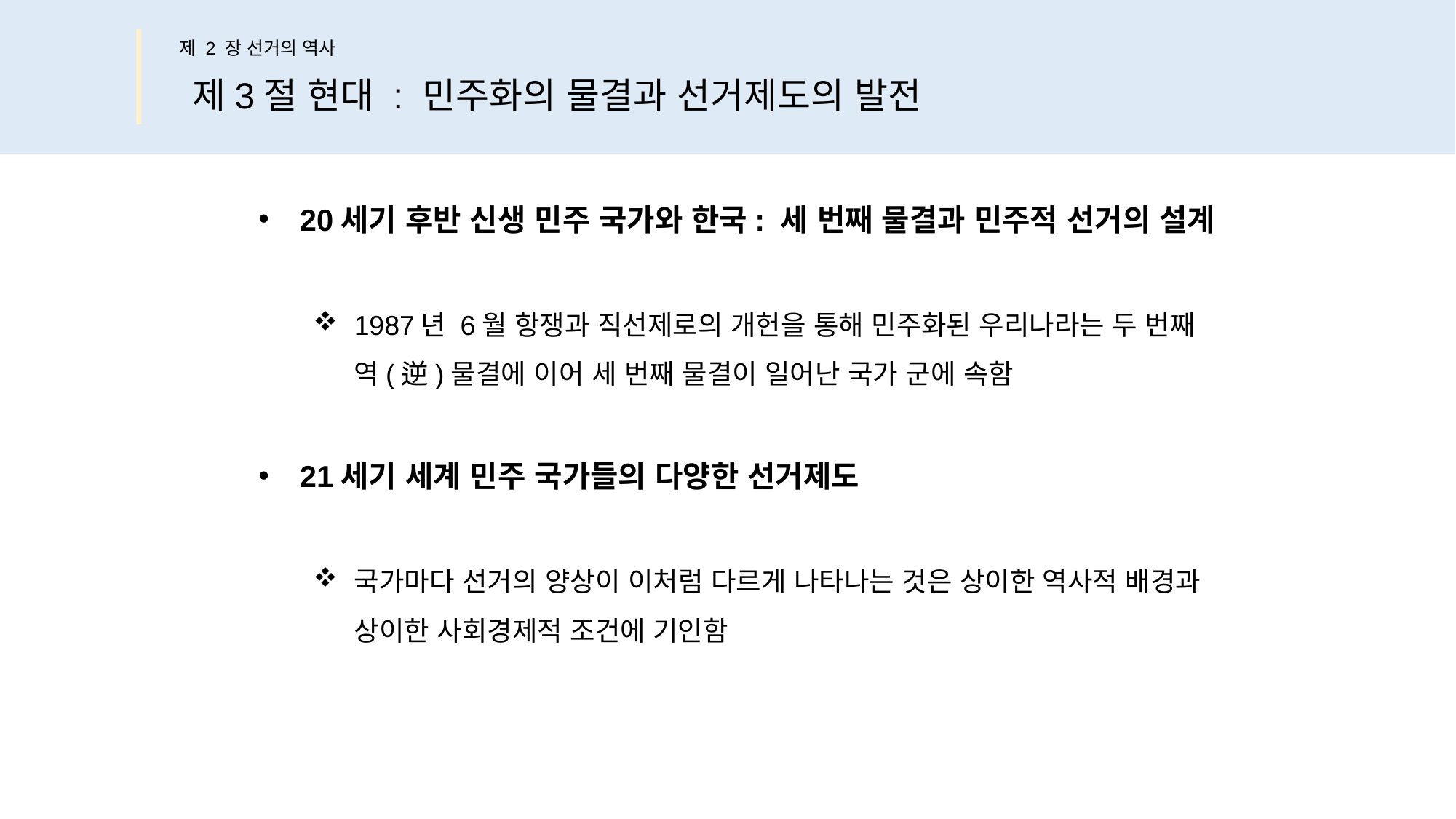

제 2 장 선거의 역사
제3절 현대 : 민주화의 물결과 선거제도의 발전
20세기 후반 신생 민주 국가와 한국: 세 번째 물결과 민주적 선거의 설계

1987년 6월 항쟁과 직선제로의 개헌을 통해 민주화된 우리나라는 두 번째
역(逆)물결에 이어 세 번째 물결이 일어난 국가 군에 속함

21세기 세계 민주 국가들의 다양한 선거제도

국가마다 선거의 양상이 이처럼 다르게 나타나는 것은 상이한 역사적 배경과
상이한 사회경제적 조건에 기인함